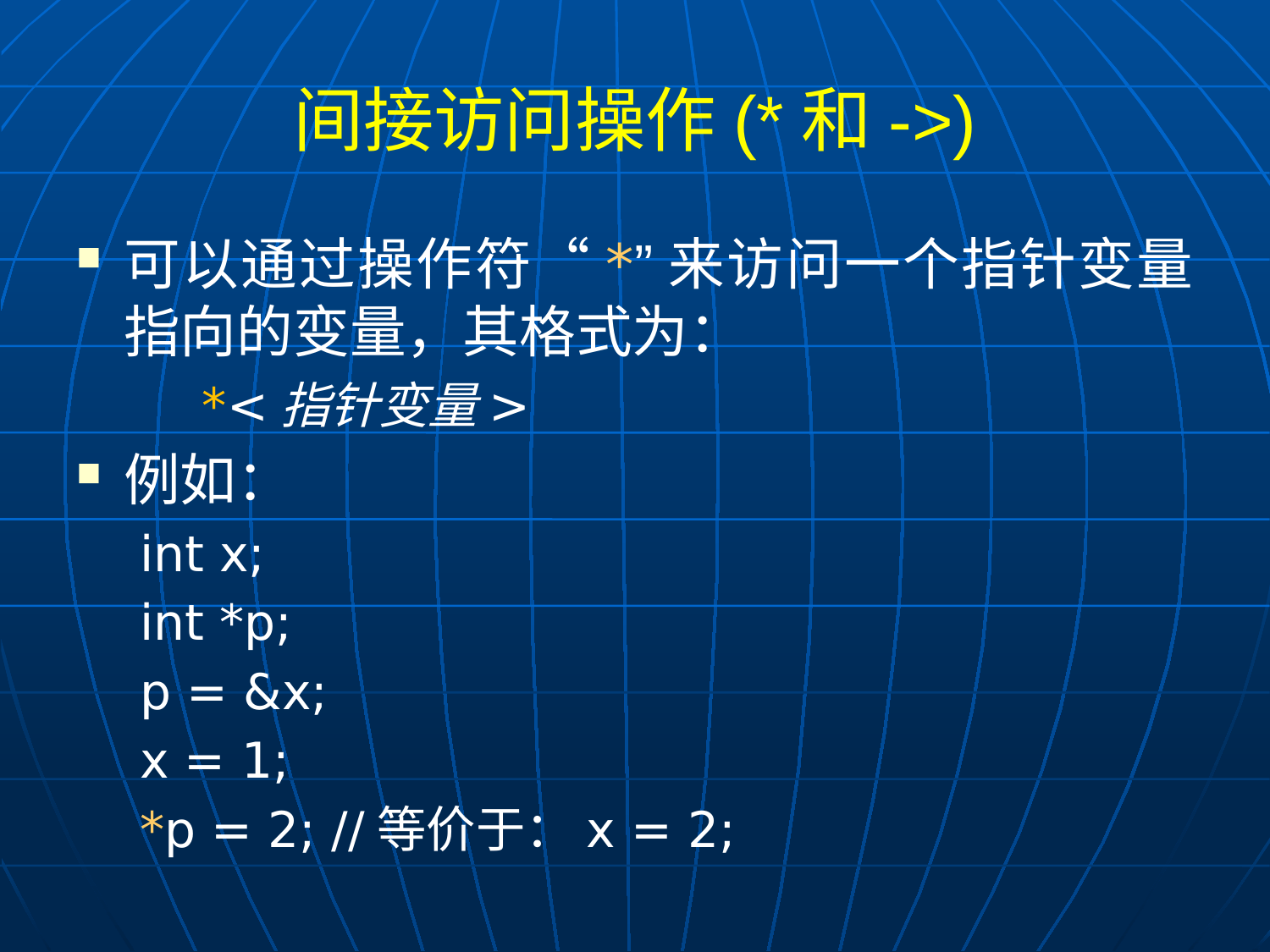

# 间接访问操作(*和->)
可以通过操作符“*”来访问一个指针变量指向的变量，其格式为：
    *<指针变量>
例如：
int x;
int *p;
p = &x;
x = 1;
*p = 2; //等价于：x = 2;